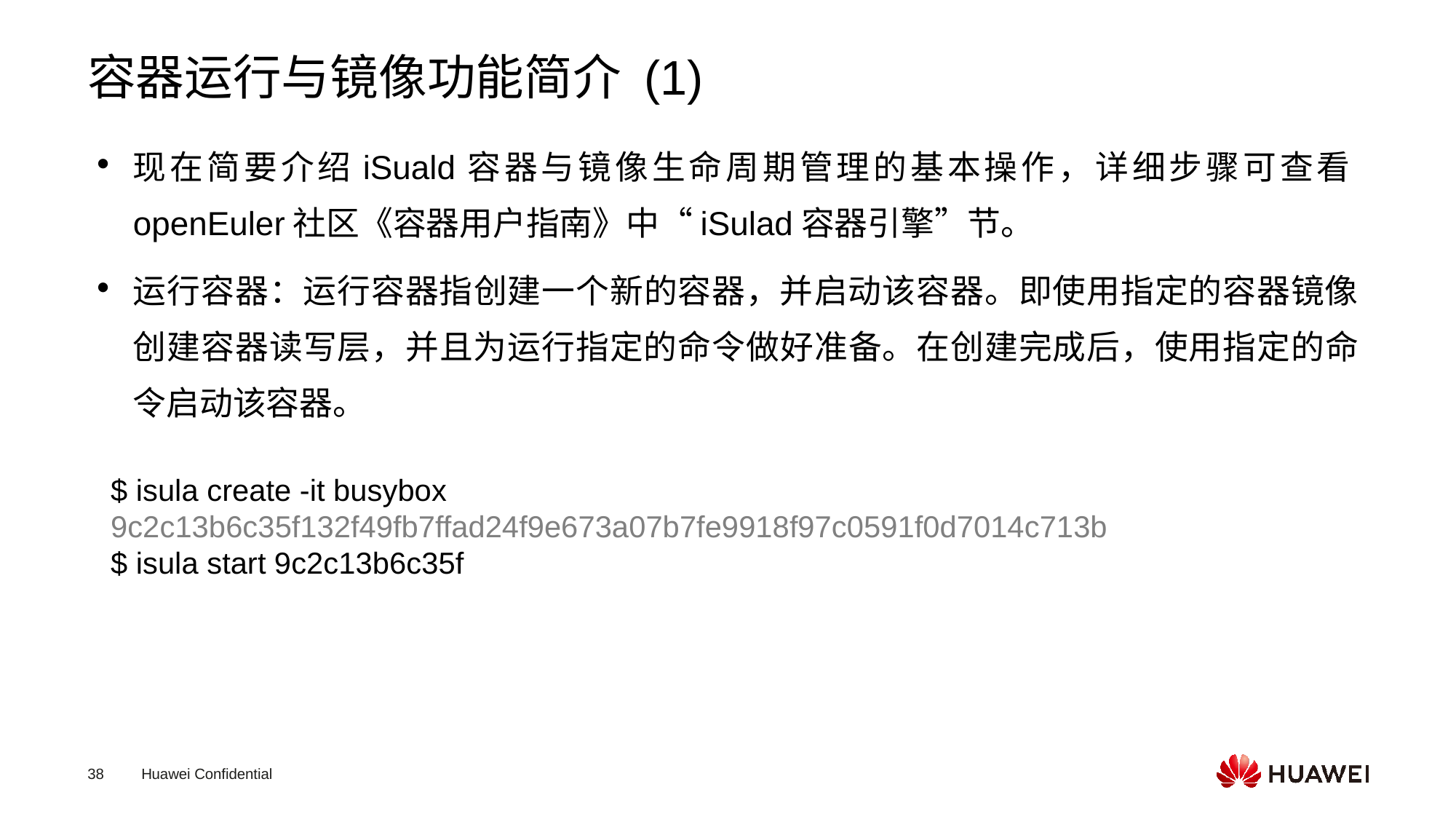

# 容器运行与镜像功能简介 (1)
现在简要介绍iSuald容器与镜像生命周期管理的基本操作，详细步骤可查看openEuler社区《容器用户指南》中“iSulad容器引擎”节。
运行容器：运行容器指创建一个新的容器，并启动该容器。即使用指定的容器镜像创建容器读写层，并且为运行指定的命令做好准备。在创建完成后，使用指定的命令启动该容器。
$ isula create -it busybox
9c2c13b6c35f132f49fb7ffad24f9e673a07b7fe9918f97c0591f0d7014c713b
$ isula start 9c2c13b6c35f